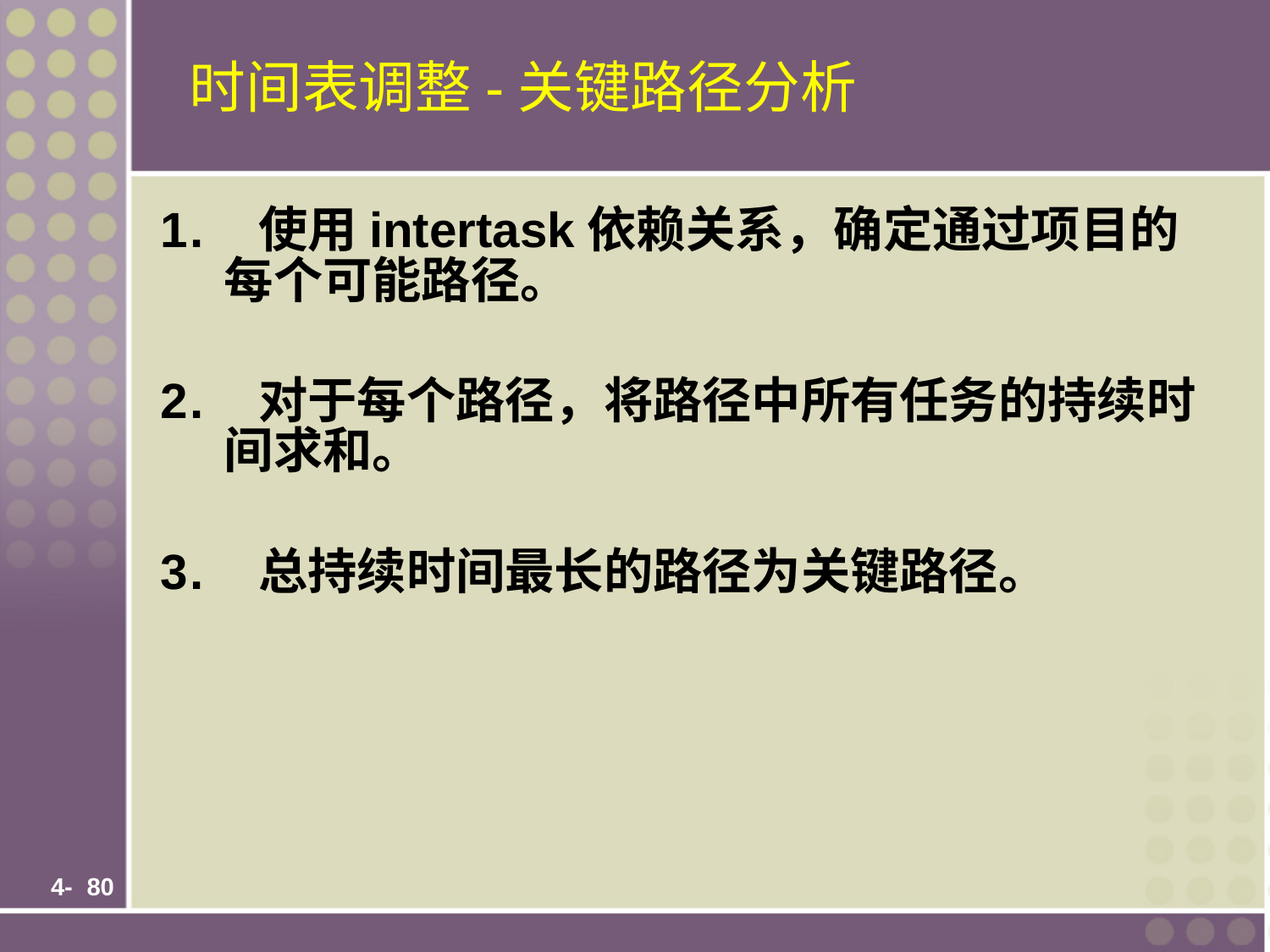

# 时间表调整-关键路径分析
  使用intertask依赖关系，确定通过项目的每个可能路径。

  对于每个路径，将路径中所有任务的持续时间求和。

  总持续时间最长的路径为关键路径。
  4-  80